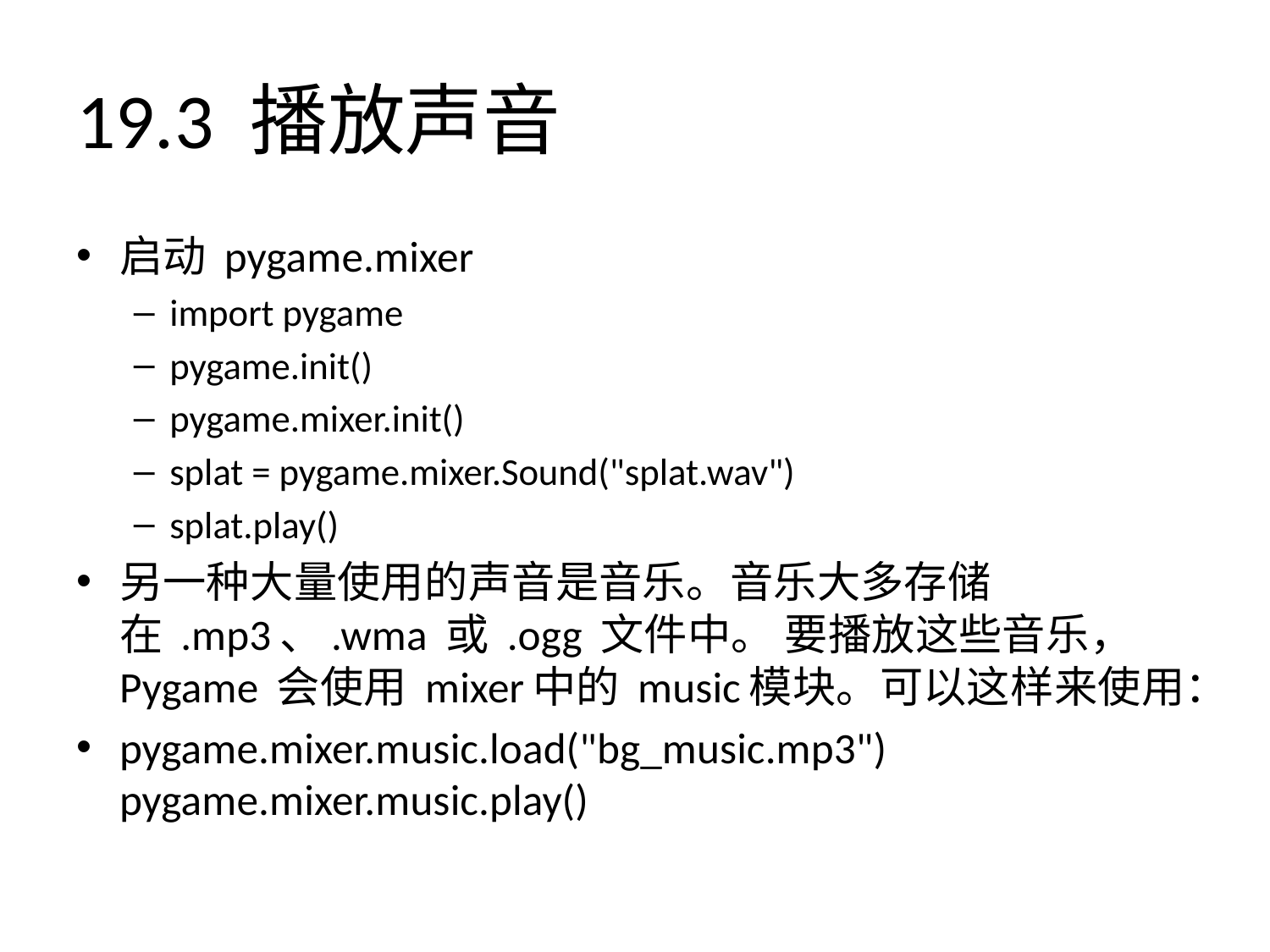

# 19.3 播放声音
启动 pygame.mixer
import pygame
pygame.init()
pygame.mixer.init()
splat = pygame.mixer.Sound("splat.wav")
splat.play()
另一种大量使用的声音是音乐。音乐大多存储在 .mp3、.wma 或 .ogg 文件中。 要播放这些音乐， Pygame 会使用 mixer中的 music模块。可以这样来使用：
pygame.mixer.music.load("bg_music.mp3") pygame.mixer.music.play()